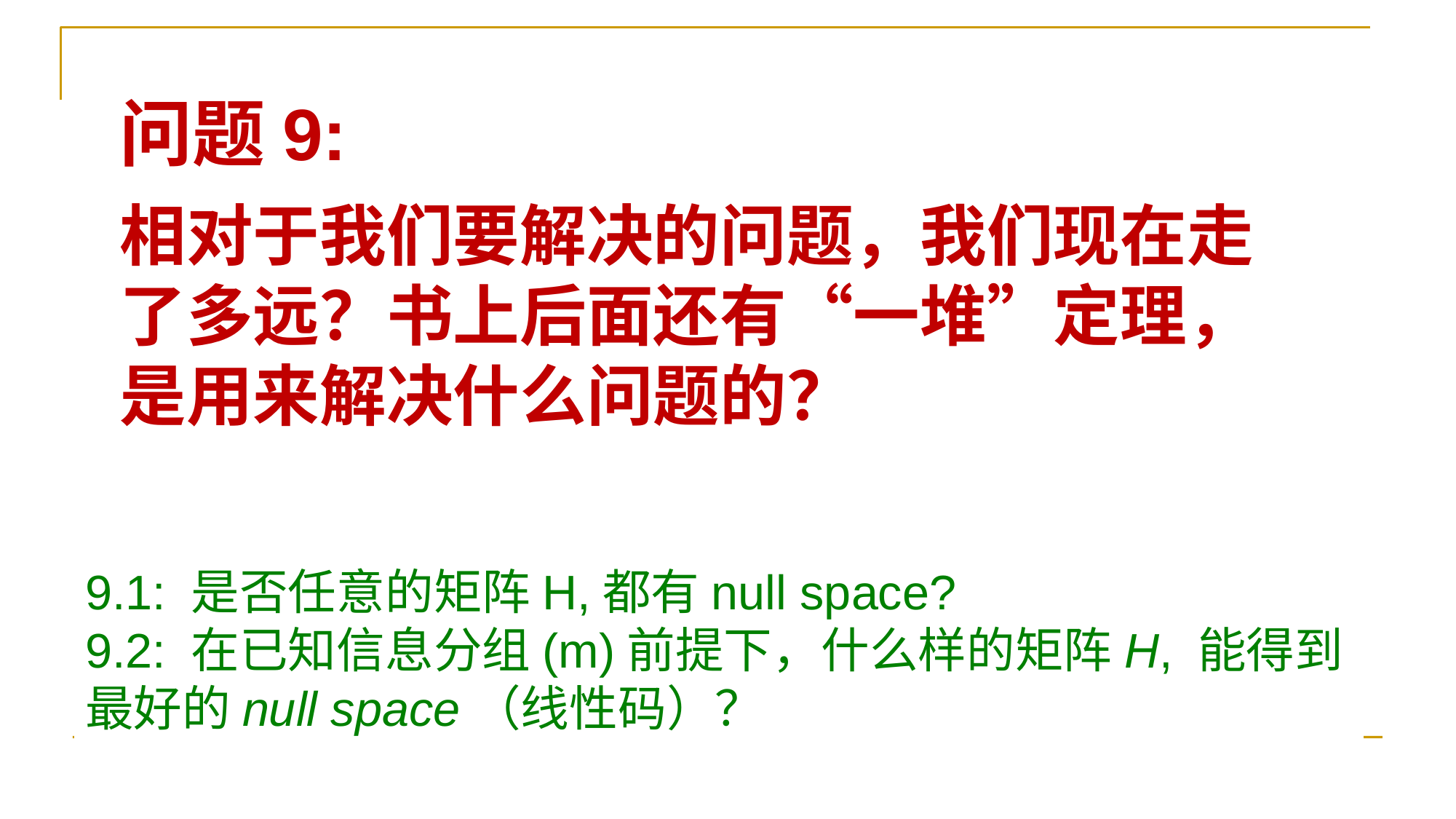

问题9:
相对于我们要解决的问题，我们现在走了多远？书上后面还有“一堆”定理，是用来解决什么问题的？
9.1: 是否任意的矩阵H,都有null space?
9.2: 在已知信息分组(m)前提下，什么样的矩阵H, 能得到最好的null space（线性码）？